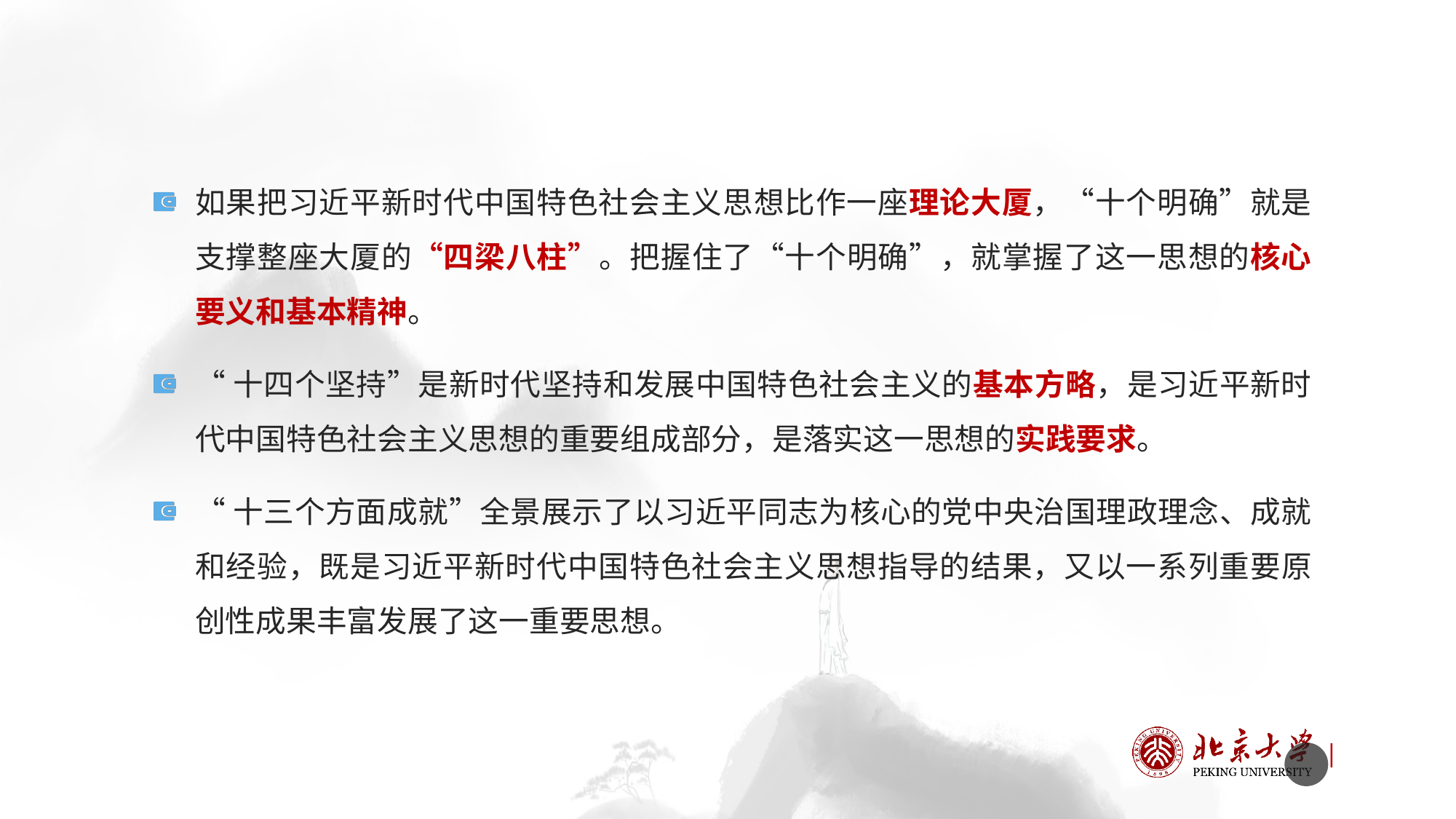

如果把习近平新时代中国特色社会主义思想比作一座理论大厦，“十个明确”就是支撑整座大厦的“四梁八柱”。把握住了“十个明确”，就掌握了这一思想的核心要义和基本精神。
“十四个坚持”是新时代坚持和发展中国特色社会主义的基本方略，是习近平新时代中国特色社会主义思想的重要组成部分，是落实这一思想的实践要求。
“十三个方面成就”全景展示了以习近平同志为核心的党中央治国理政理念、成就和经验，既是习近平新时代中国特色社会主义思想指导的结果，又以一系列重要原创性成果丰富发展了这一重要思想。

10